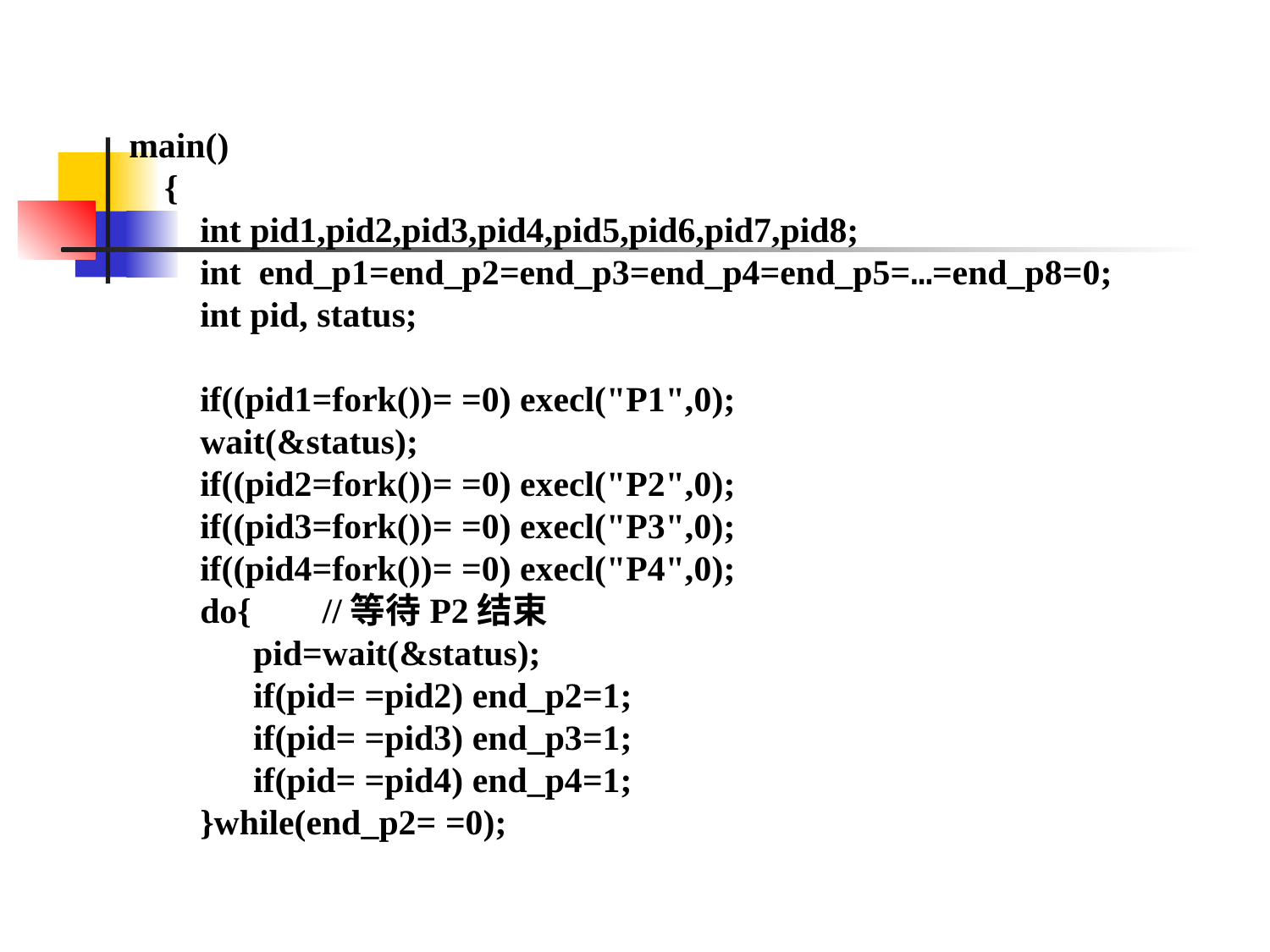

main()
    {
        int pid1,pid2,pid3,pid4,pid5,pid6,pid7,pid8;
        int  end_p1=end_p2=end_p3=end_p4=end_p5=…=end_p8=0;
        int pid, status;

        if((pid1=fork())= =0) execl("P1",0);
        wait(&status);
        if((pid2=fork())= =0) execl("P2",0);
        if((pid3=fork())= =0) execl("P3",0);
        if((pid4=fork())= =0) execl("P4",0);
        do{        //等待P2结束
              pid=wait(&status);
              if(pid= =pid2) end_p2=1;
              if(pid= =pid3) end_p3=1;
              if(pid= =pid4) end_p4=1;
        }while(end_p2= =0);